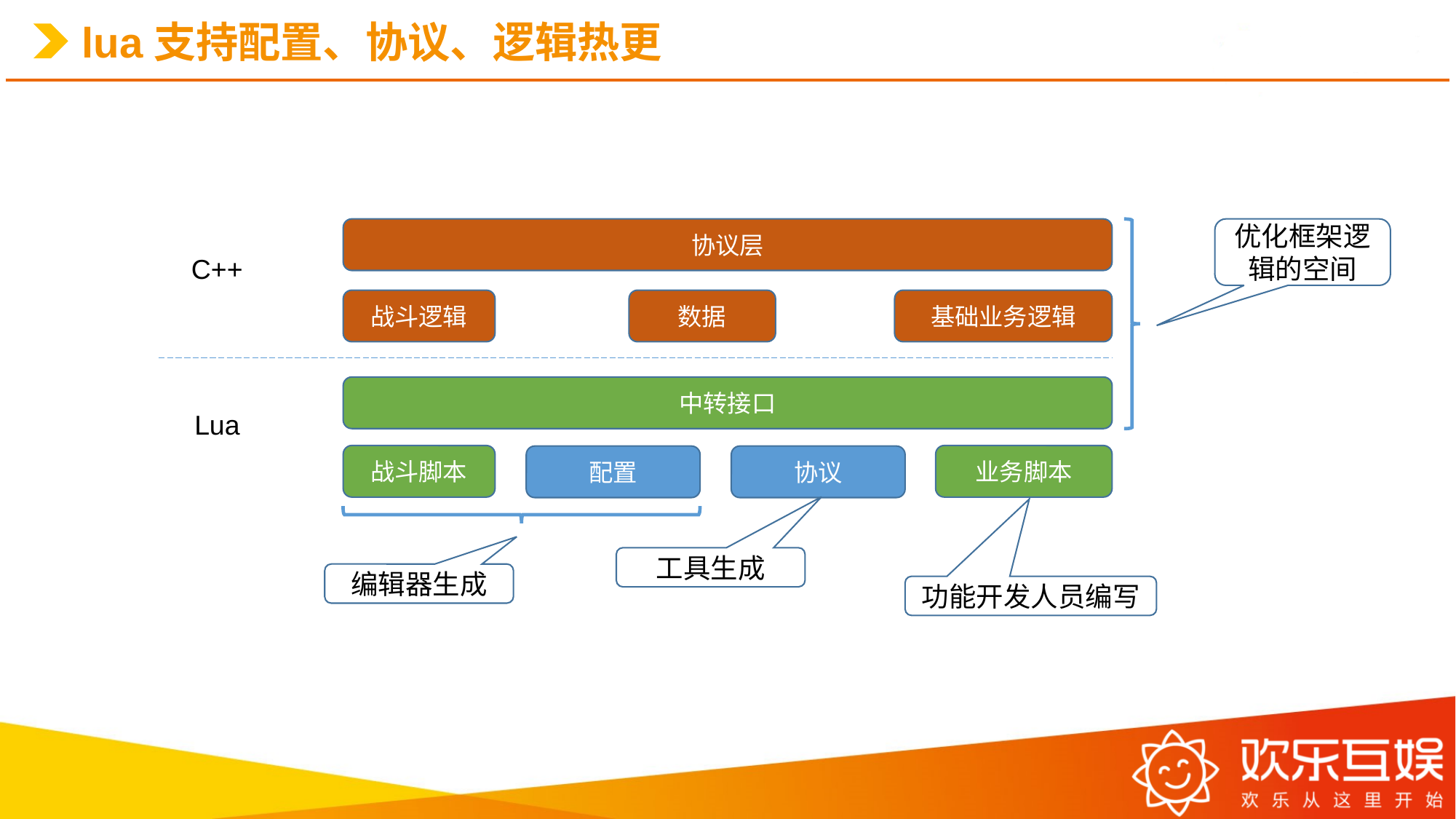

# lua支持配置、协议、逻辑热更
协议层

优化框架逻辑的空间
C++
战斗逻辑
数据
基础业务逻辑

中转接口
Lua
战斗脚本
业务脚本
配置
协议
工具生成
编辑器生成
功能开发人员编写